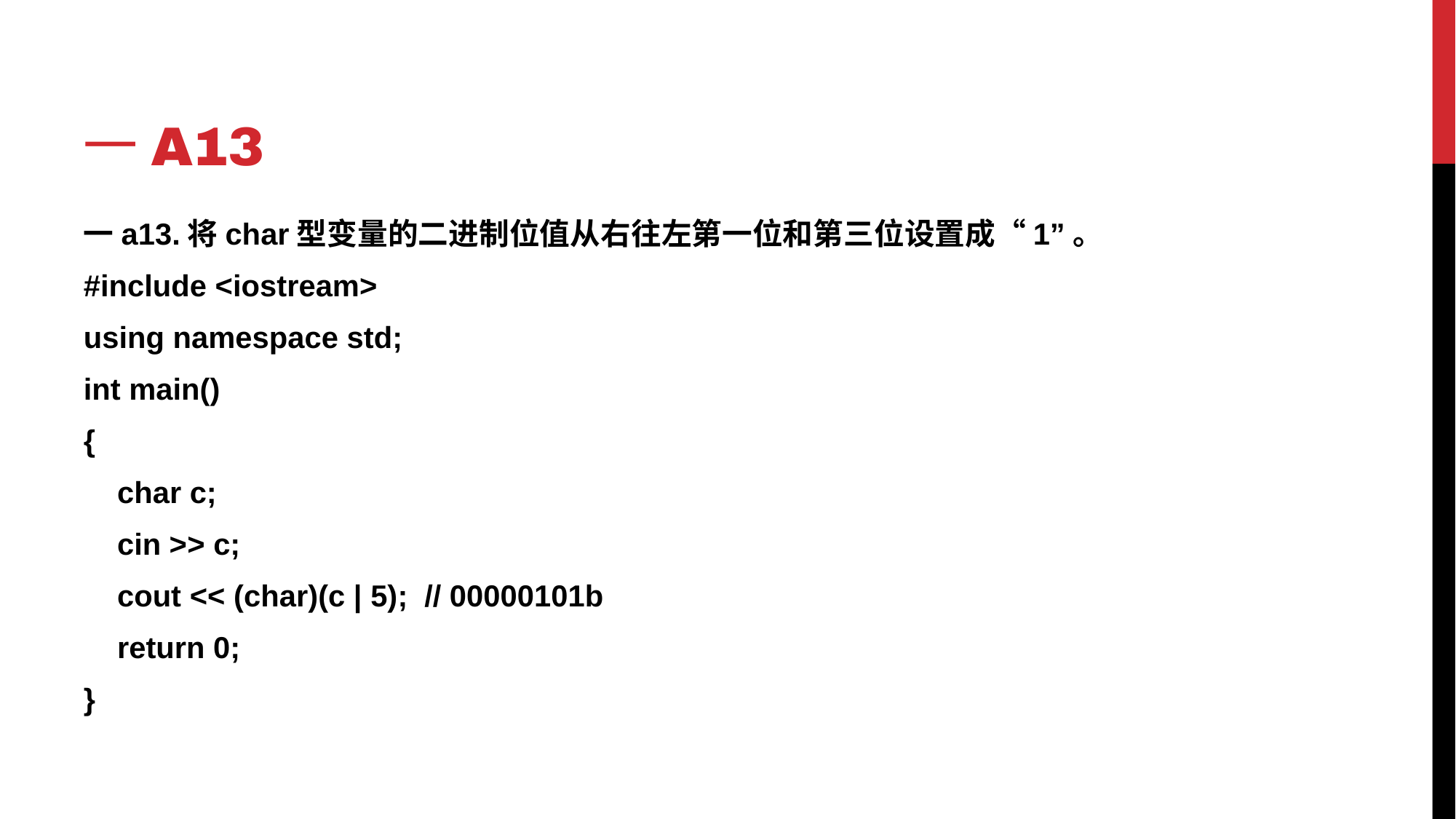

# 一a13
一a13.将char型变量的二进制位值从右往左第一位和第三位设置成“1”。
#include <iostream>
using namespace std;
int main()
{
    char c;
    cin >> c;
    cout << (char)(c | 5);  // 00000101b
    return 0;
}